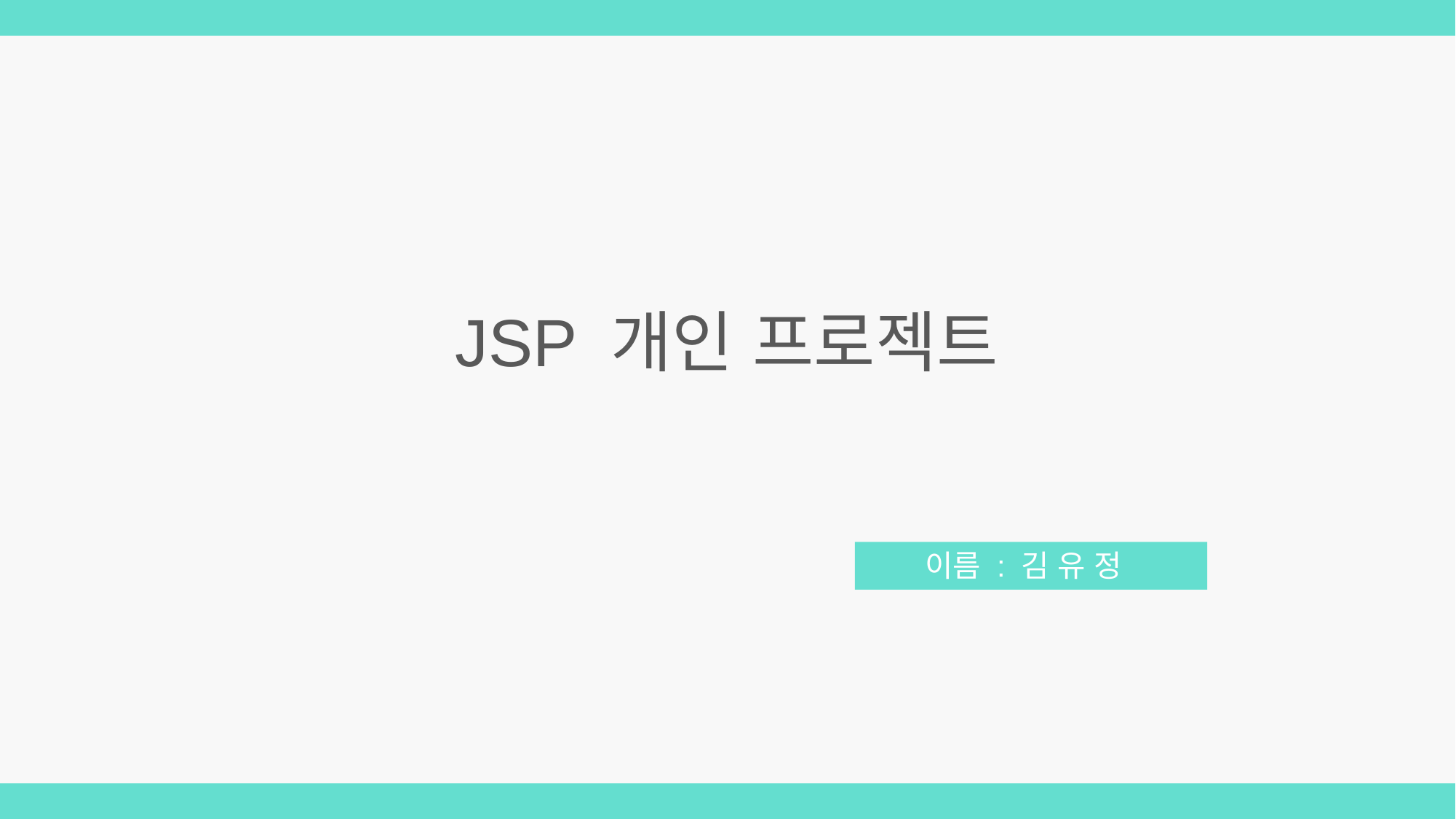

JSP 개인 프로젝트
이름 : 김 유 정